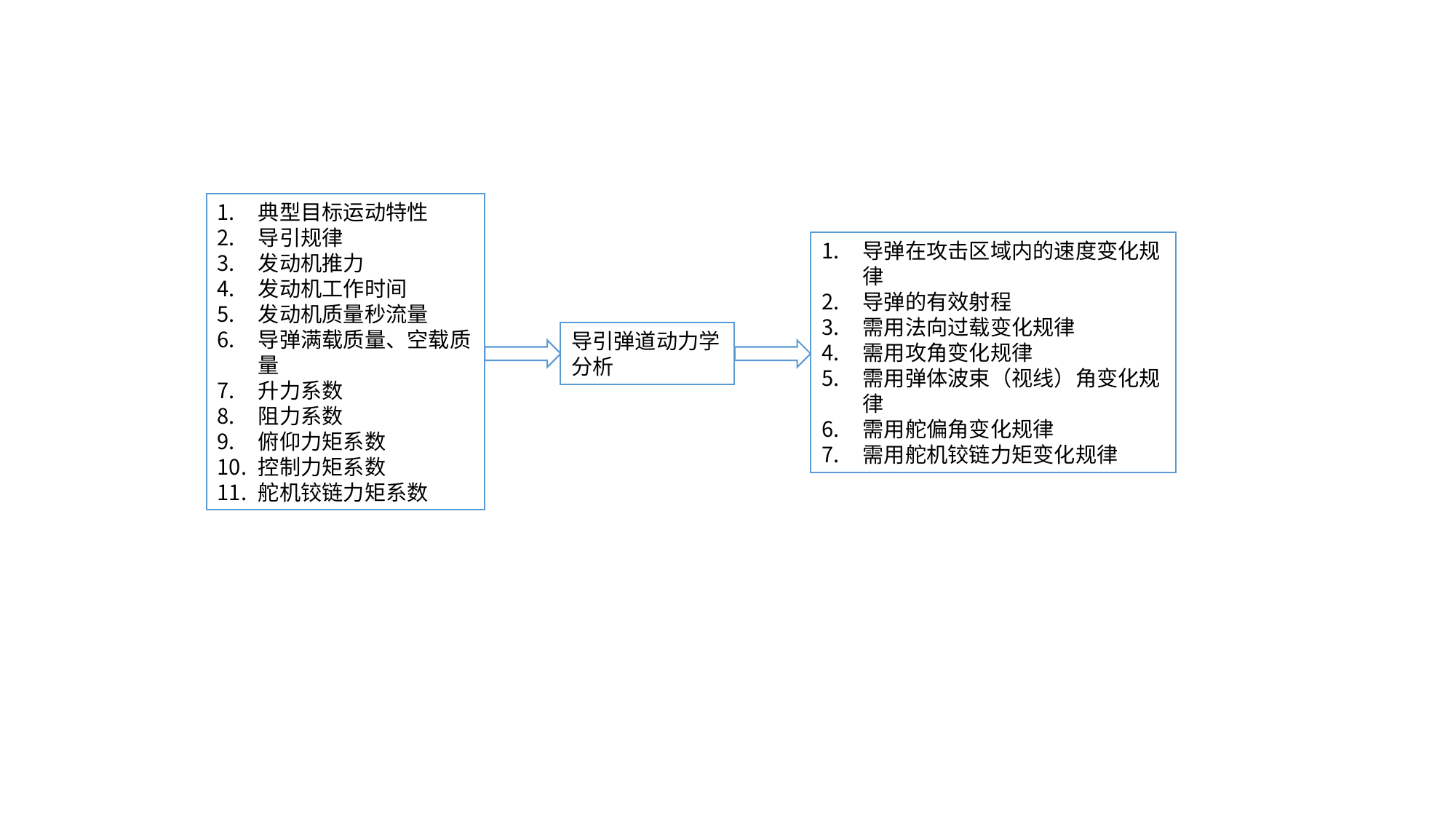

典型目标运动特性
导引规律
发动机推力
发动机工作时间
发动机质量秒流量
导弹满载质量、空载质量
升力系数
阻力系数
俯仰力矩系数
控制力矩系数
舵机铰链力矩系数
导弹在攻击区域内的速度变化规律
导弹的有效射程
需用法向过载变化规律
需用攻角变化规律
需用弹体波束（视线）角变化规律
需用舵偏角变化规律
需用舵机铰链力矩变化规律
导引弹道动力学分析